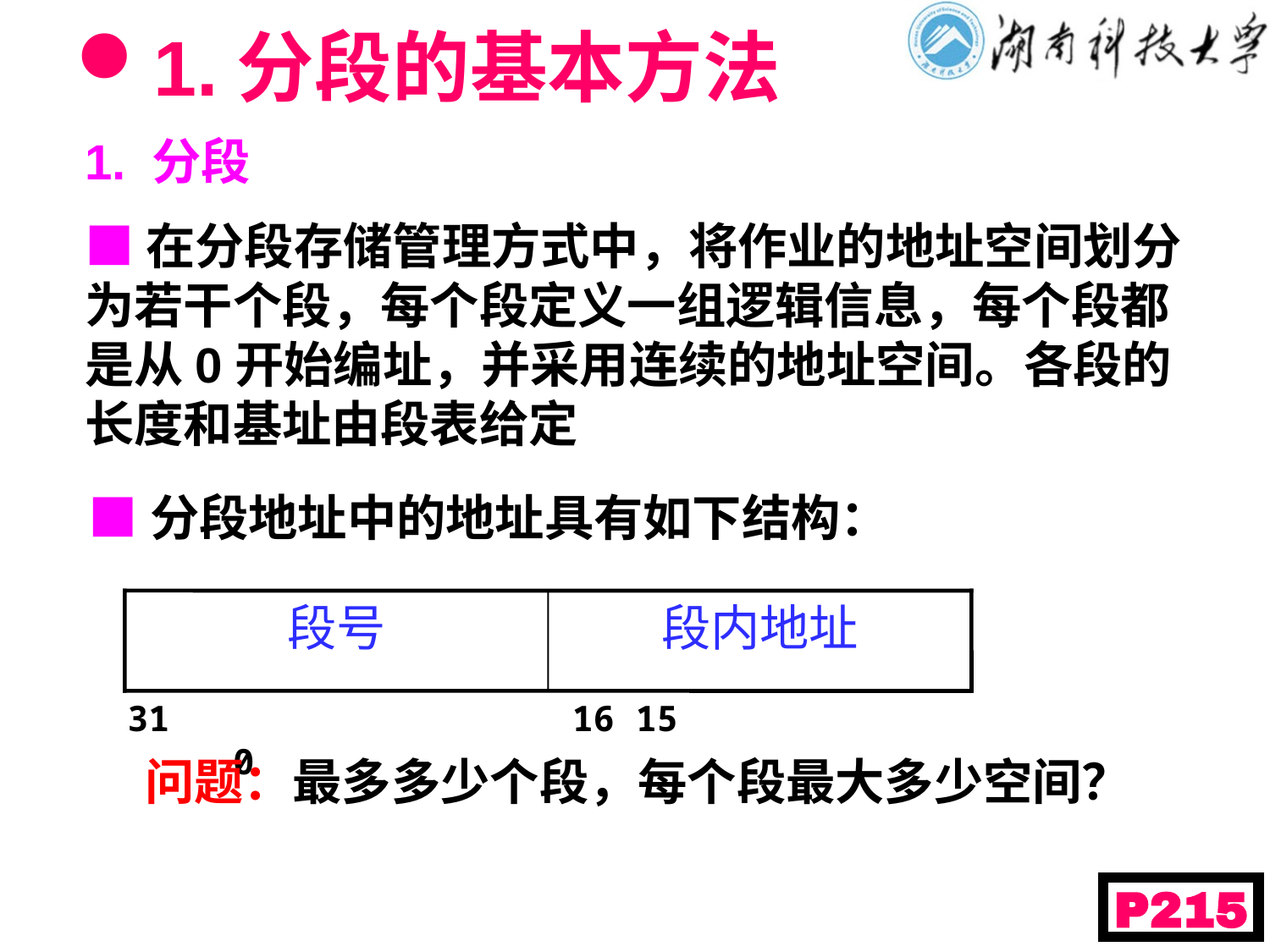

# 1.分段的基本方法
1. 分段
■在分段存储管理方式中，将作业的地址空间划分为若干个段，每个段定义一组逻辑信息，每个段都是从0开始编址，并采用连续的地址空间。各段的长度和基址由段表给定
■分段地址中的地址具有如下结构：
段号

段内地址

31                   16 15                    0

问题：最多多少个段，每个段最大多少空间？
P215